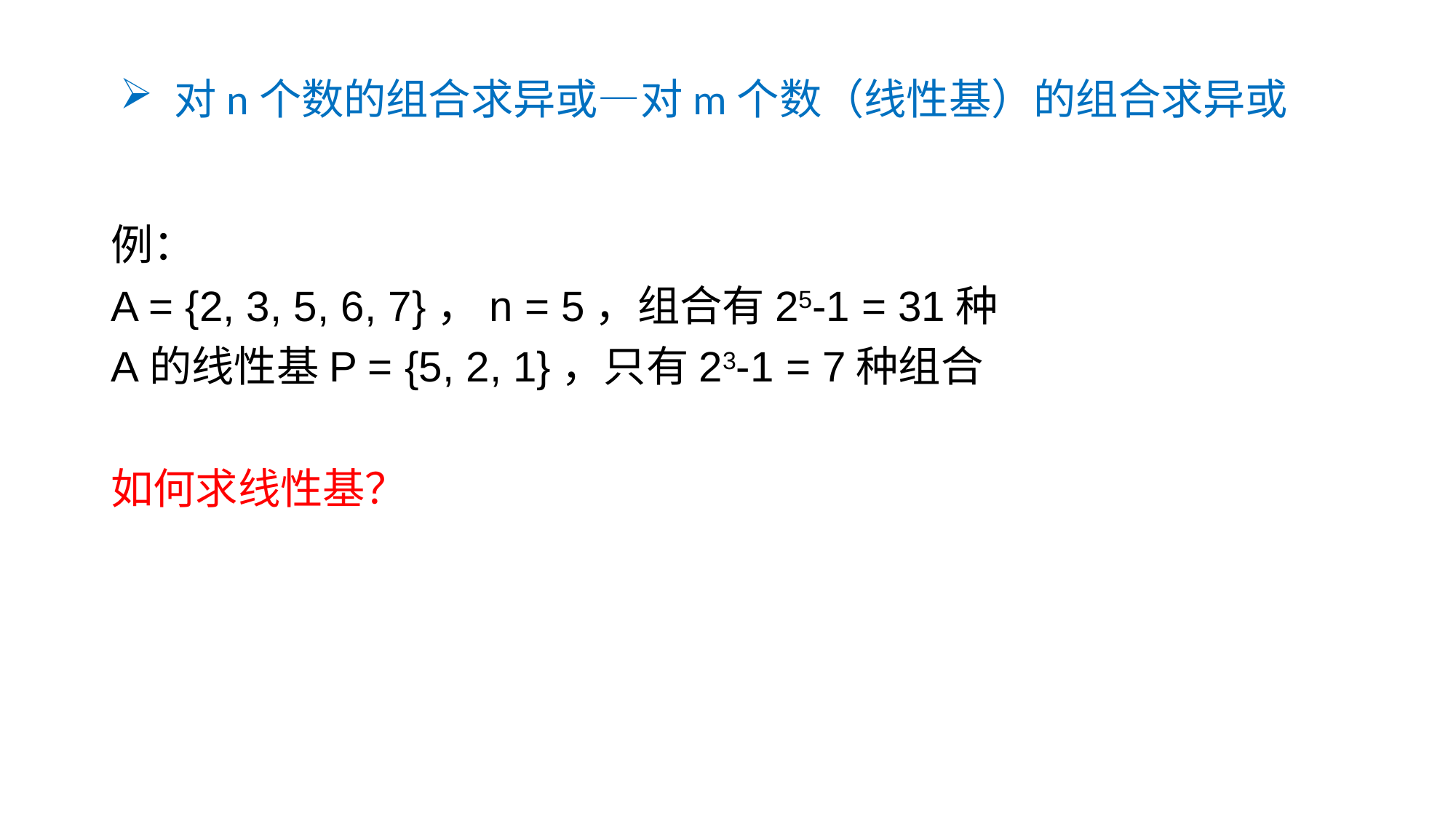

# 对n个数的组合求异或—对m个数（线性基）的组合求异或
例：
A = {2, 3, 5, 6, 7}，n = 5，组合有25-1 = 31种
A的线性基P = {5, 2, 1}，只有23-1 = 7种组合

如何求线性基？